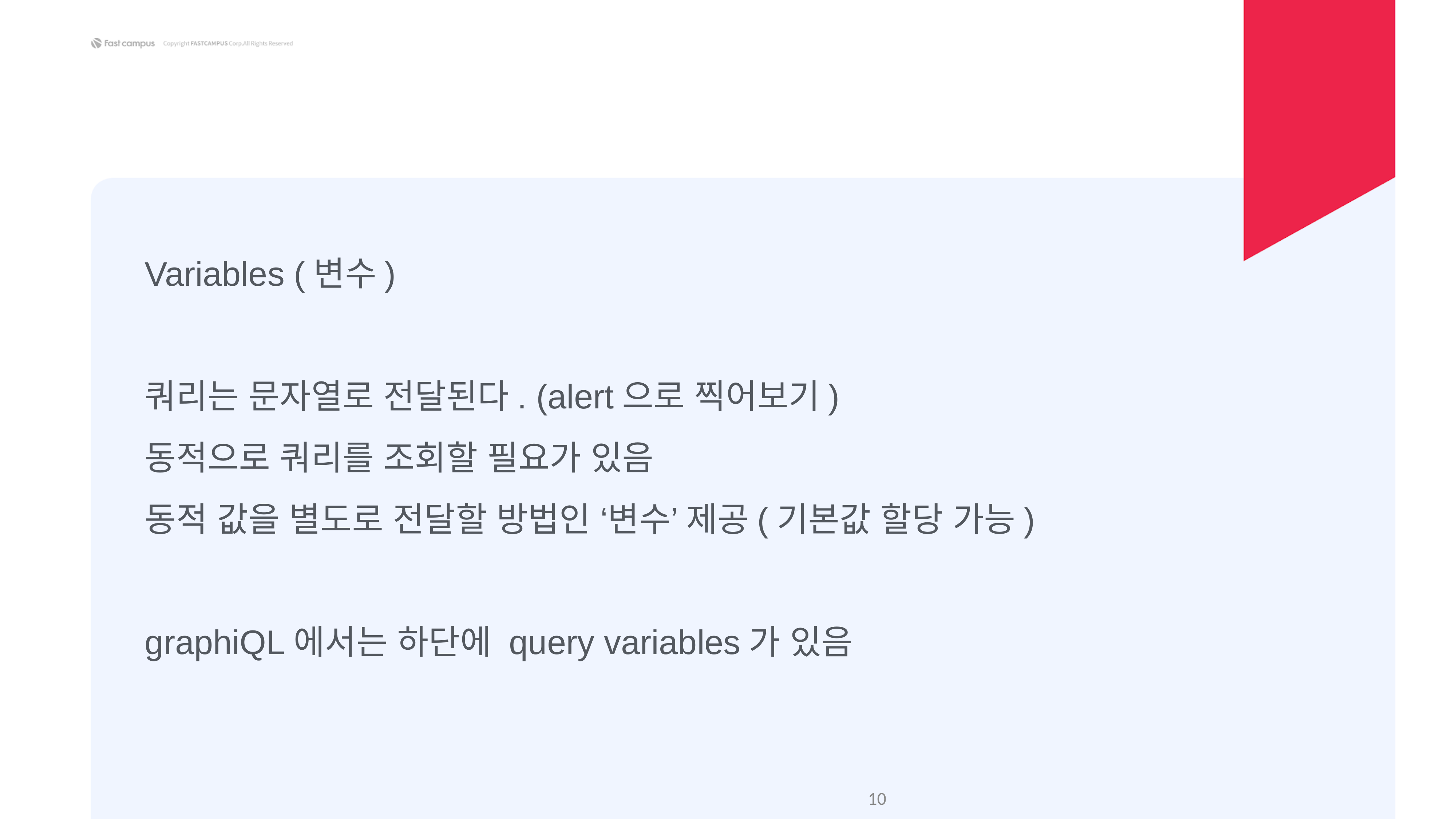

Variables (변수)

쿼리는 문자열로 전달된다. (alert으로 찍어보기)
동적으로 쿼리를 조회할 필요가 있음
동적 값을 별도로 전달할 방법인 ‘변수’ 제공(기본값 할당 가능)

graphiQL에서는 하단에 query variables가 있음
10